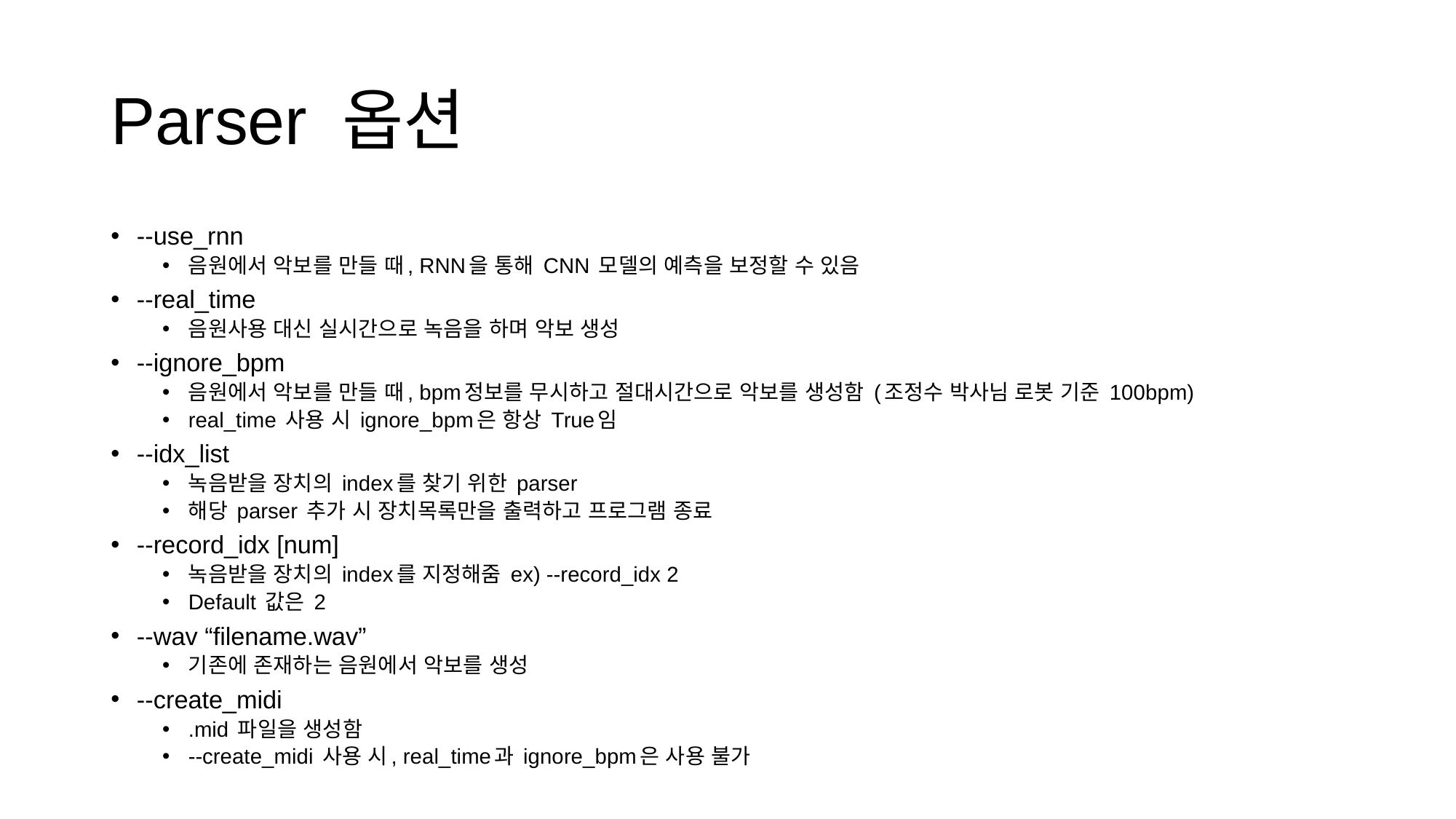

# Parser 옵션
--use_rnn
음원에서 악보를 만들 때, RNN을 통해 CNN 모델의 예측을 보정할 수 있음
--real_time
음원사용 대신 실시간으로 녹음을 하며 악보 생성
--ignore_bpm
음원에서 악보를 만들 때, bpm정보를 무시하고 절대시간으로 악보를 생성함 (조정수 박사님 로봇 기준 100bpm)
real_time 사용 시 ignore_bpm은 항상 True임
--idx_list
녹음받을 장치의 index를 찾기 위한 parser
해당 parser 추가 시 장치목록만을 출력하고 프로그램 종료
--record_idx [num]
녹음받을 장치의 index를 지정해줌 ex) --record_idx 2
Default 값은 2
--wav “filename.wav”
기존에 존재하는 음원에서 악보를 생성
--create_midi
.mid 파일을 생성함
--create_midi 사용 시, real_time과 ignore_bpm은 사용 불가